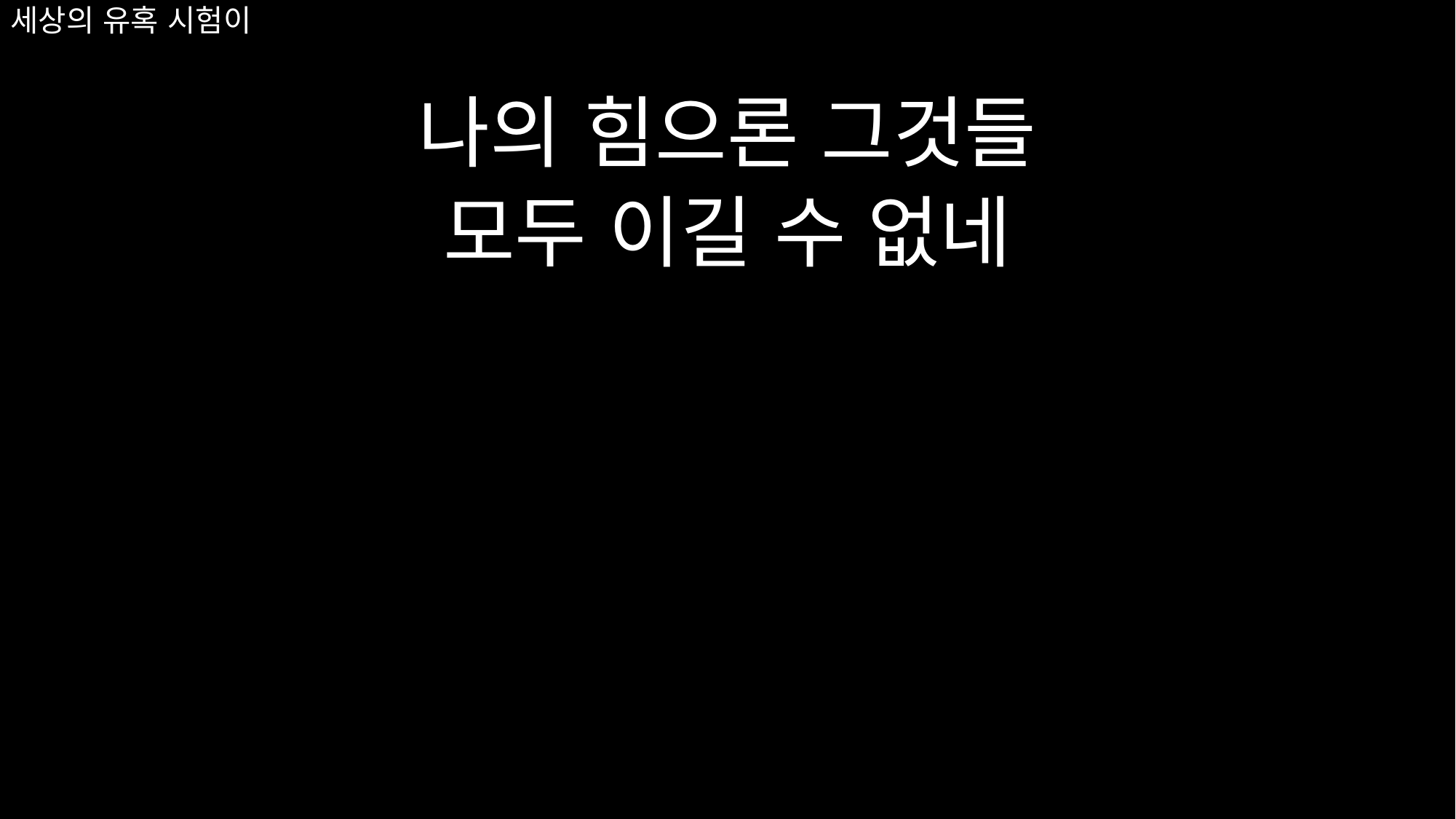

# 세상의 유혹 시험이
나의 힘으론 그것들
모두 이길 수 없네